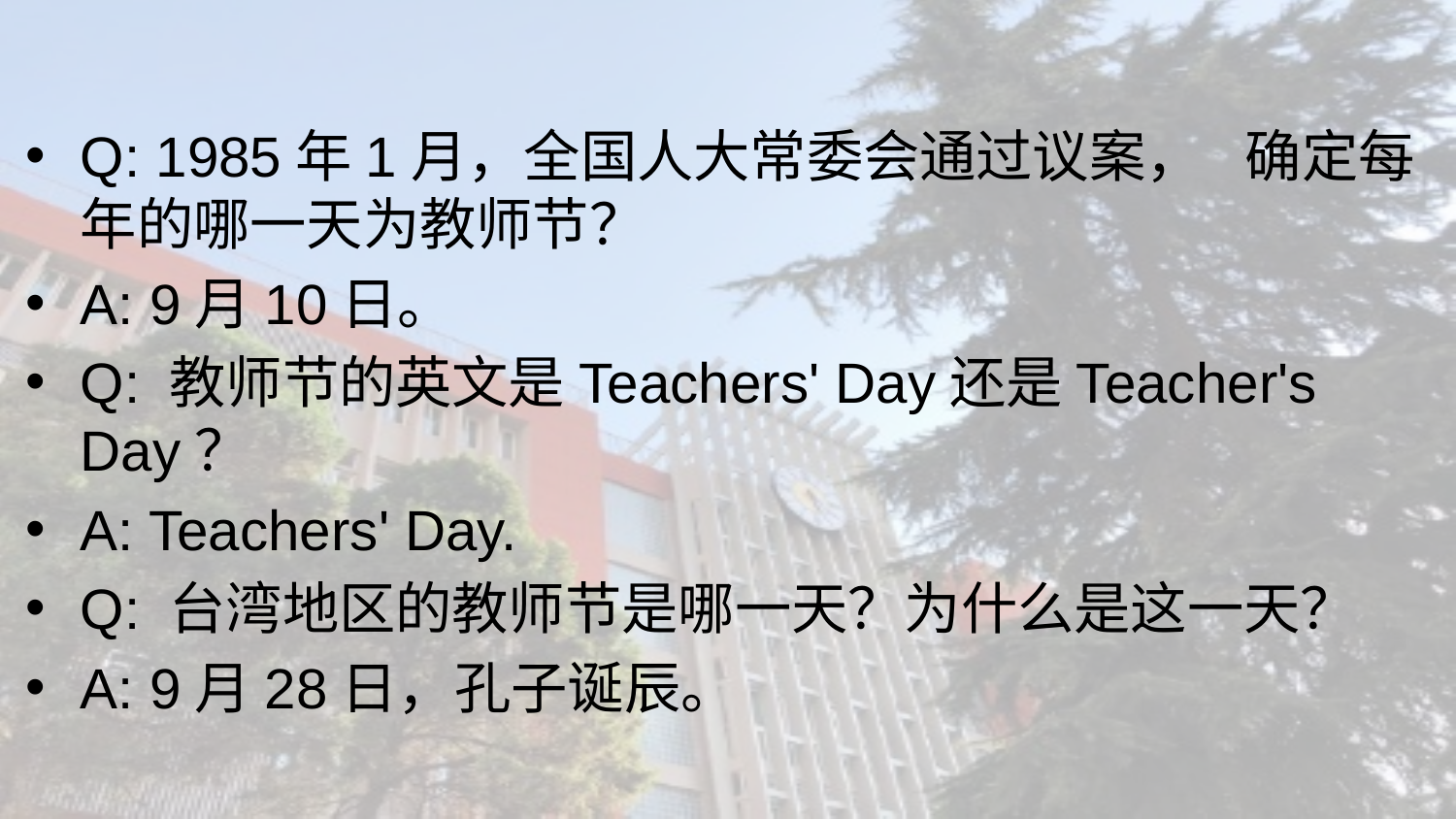

Q: 1985年1月，全国人大常委会通过议案，	确定每年的哪一天为教师节？
A: 9月10日。
Q: 教师节的英文是Teachers' Day还是Teacher's Day？
A: Teachers' Day.
Q: 台湾地区的教师节是哪一天？为什么是这一天？
A: 9月28日，孔子诞辰。